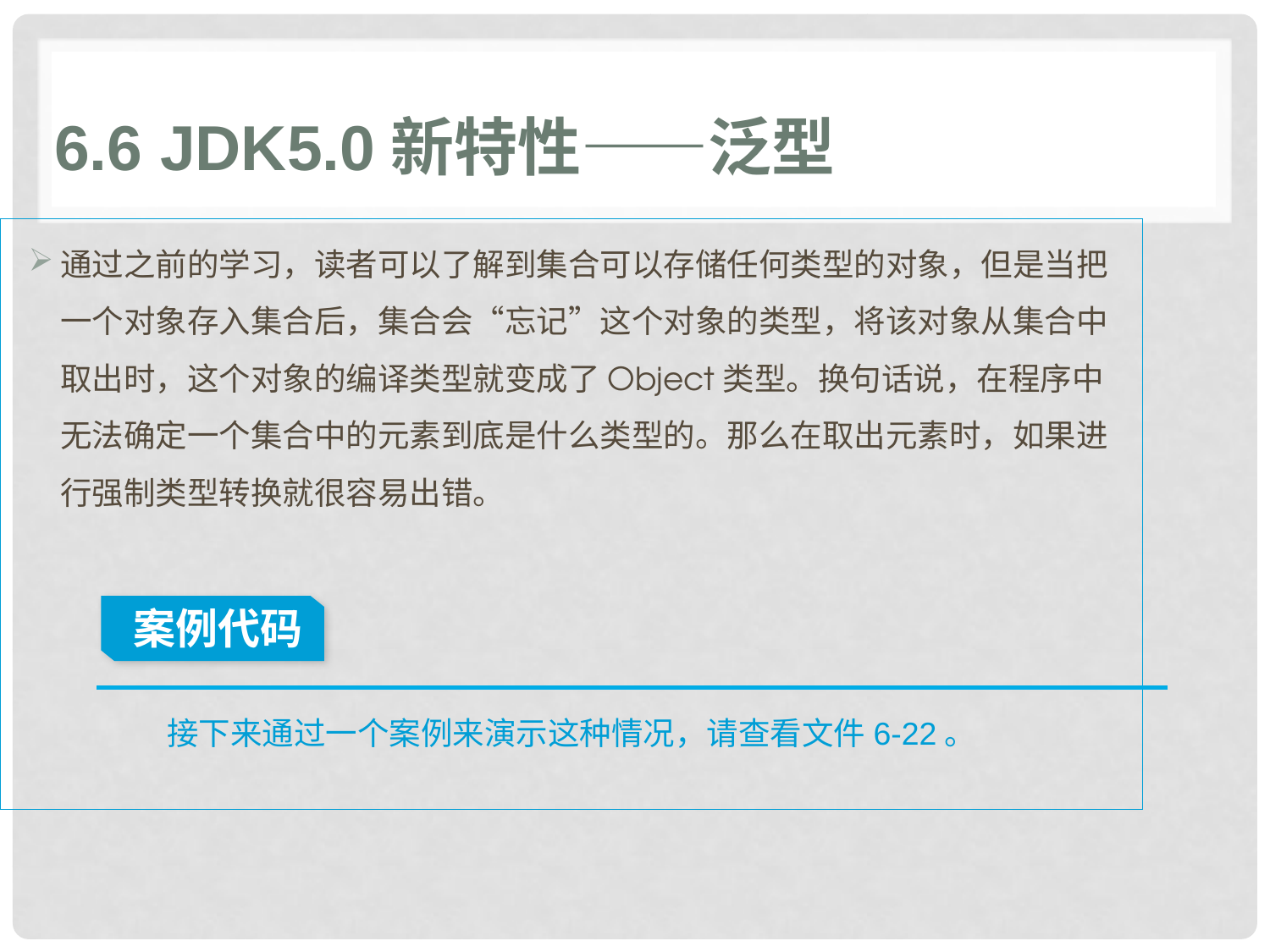

6.6 JDK5.0新特性——泛型
通过之前的学习，读者可以了解到集合可以存储任何类型的对象，但是当把一个对象存入集合后，集合会“忘记”这个对象的类型，将该对象从集合中取出时，这个对象的编译类型就变成了Object类型。换句话说，在程序中无法确定一个集合中的元素到底是什么类型的。那么在取出元素时，如果进行强制类型转换就很容易出错。

 案例代码
       接下来通过一个案例来演示这种情况，请查看文件6-22。